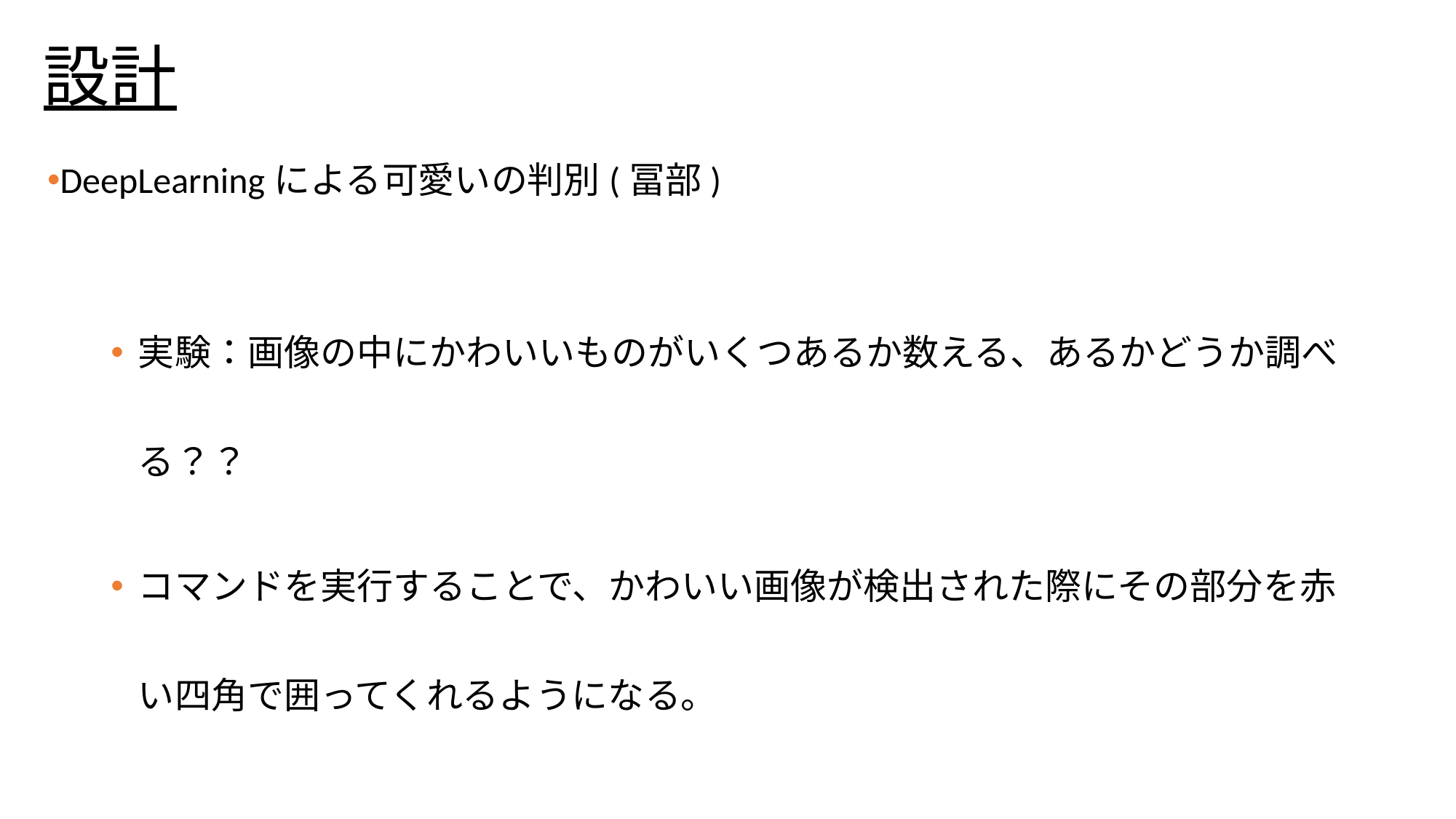

# 設計
DeepLearningによる可愛いの判別(冨部)
実験：画像の中にかわいいものがいくつあるか数える、あるかどうか調べる？？
コマンドを実行することで、かわいい画像が検出された際にその部分を赤い四角で囲ってくれるようになる。